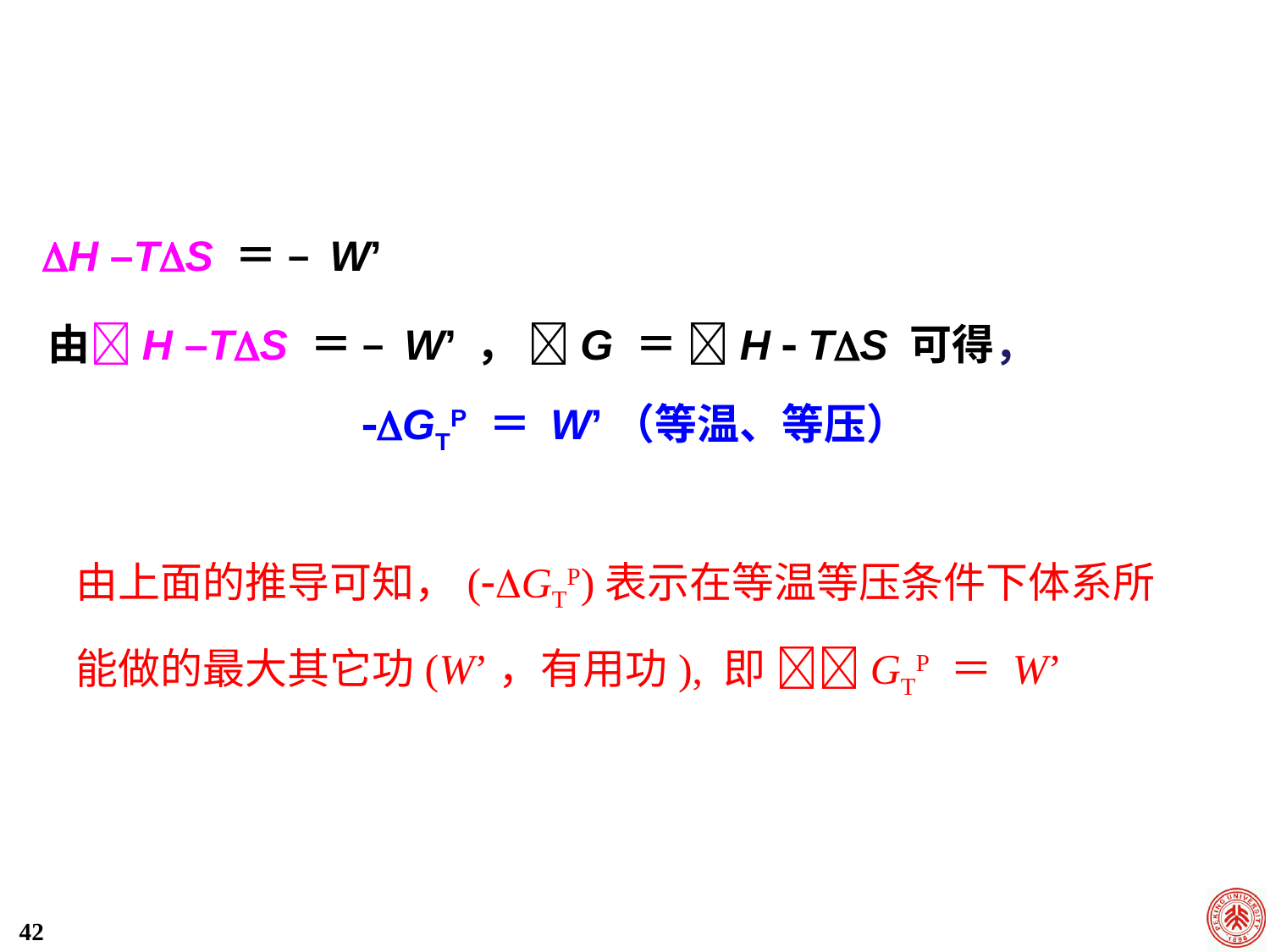

ΔH –TΔS ＝ – W’
由ΔH –TΔS ＝ – W’ ， ΔG ＝ ΔH − TΔS 可得，
−ΔGTP ＝ W’（等温、等压）

由上面的推导可知，(−ΔGTP)表示在等温等压条件下体系所能做的最大其它功(W’，有用功), 即 −ΔGTP ＝ W’
42